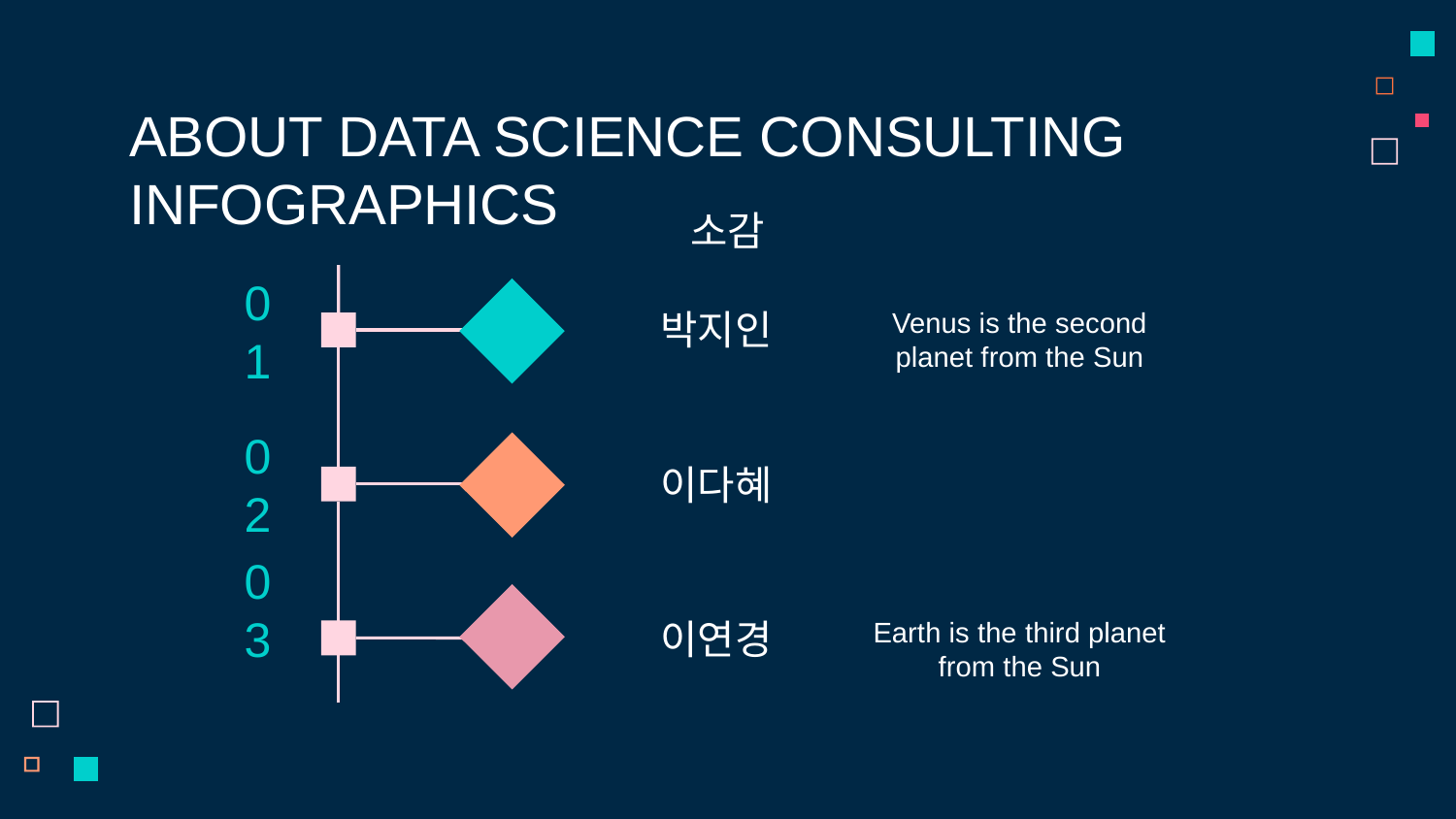

# ABOUT DATA SCIENCE CONSULTING INFOGRAPHICS

소감
Venus is the second planet from the Sun
박지인
01

02

이다혜

03

Earth is the third planet from the Sun
이연경